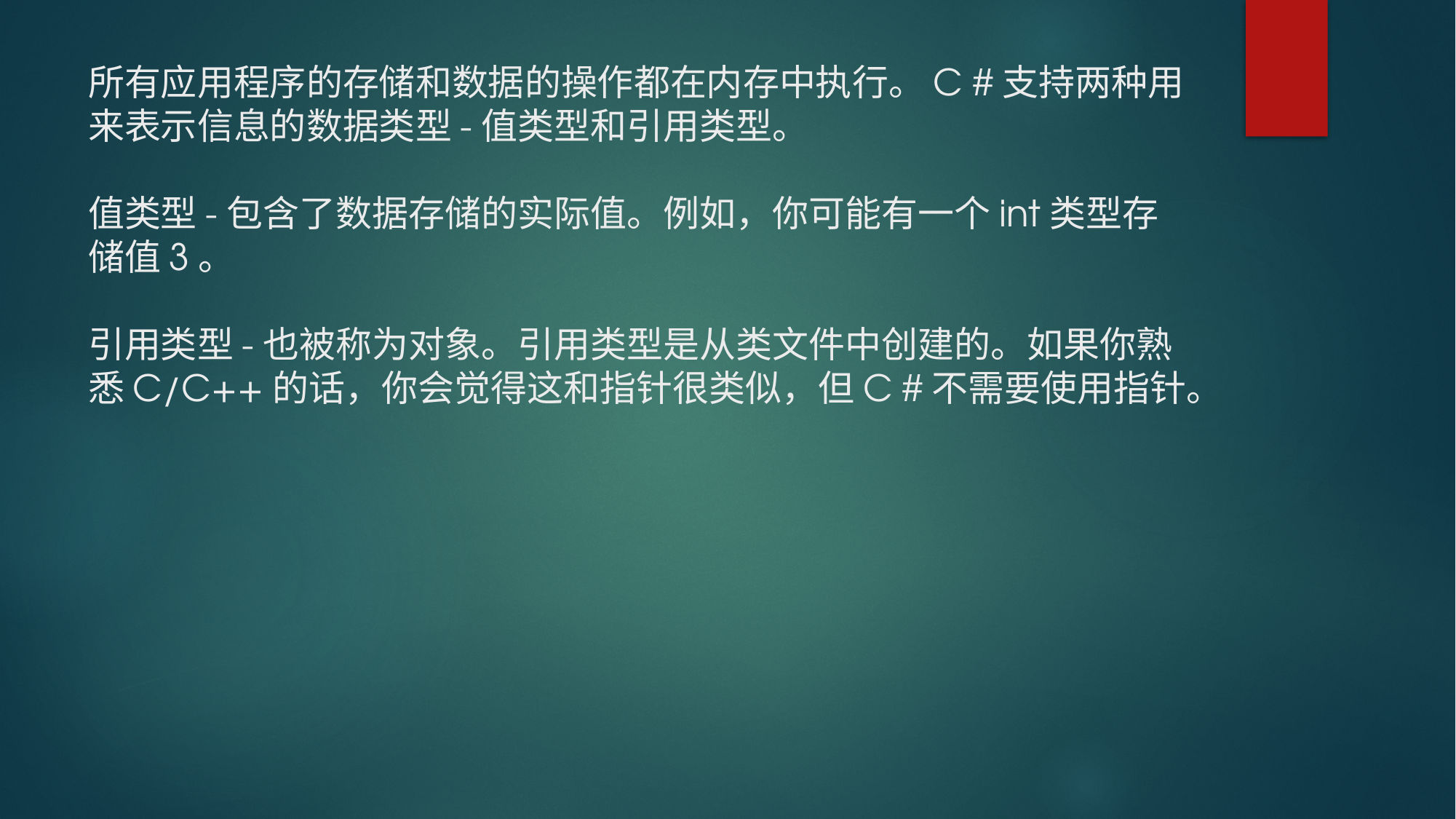

# 所有应用程序的存储和数据的操作都在内存中执行。C #支持两种用来表示信息的数据类型-值类型和引用类型。 值类型-包含了数据存储的实际值。例如，你可能有一个int类型存储值3。 引用类型-也被称为对象。引用类型是从类文件中创建的。如果你熟悉C/C++的话，你会觉得这和指针很类似，但C #不需要使用指针。